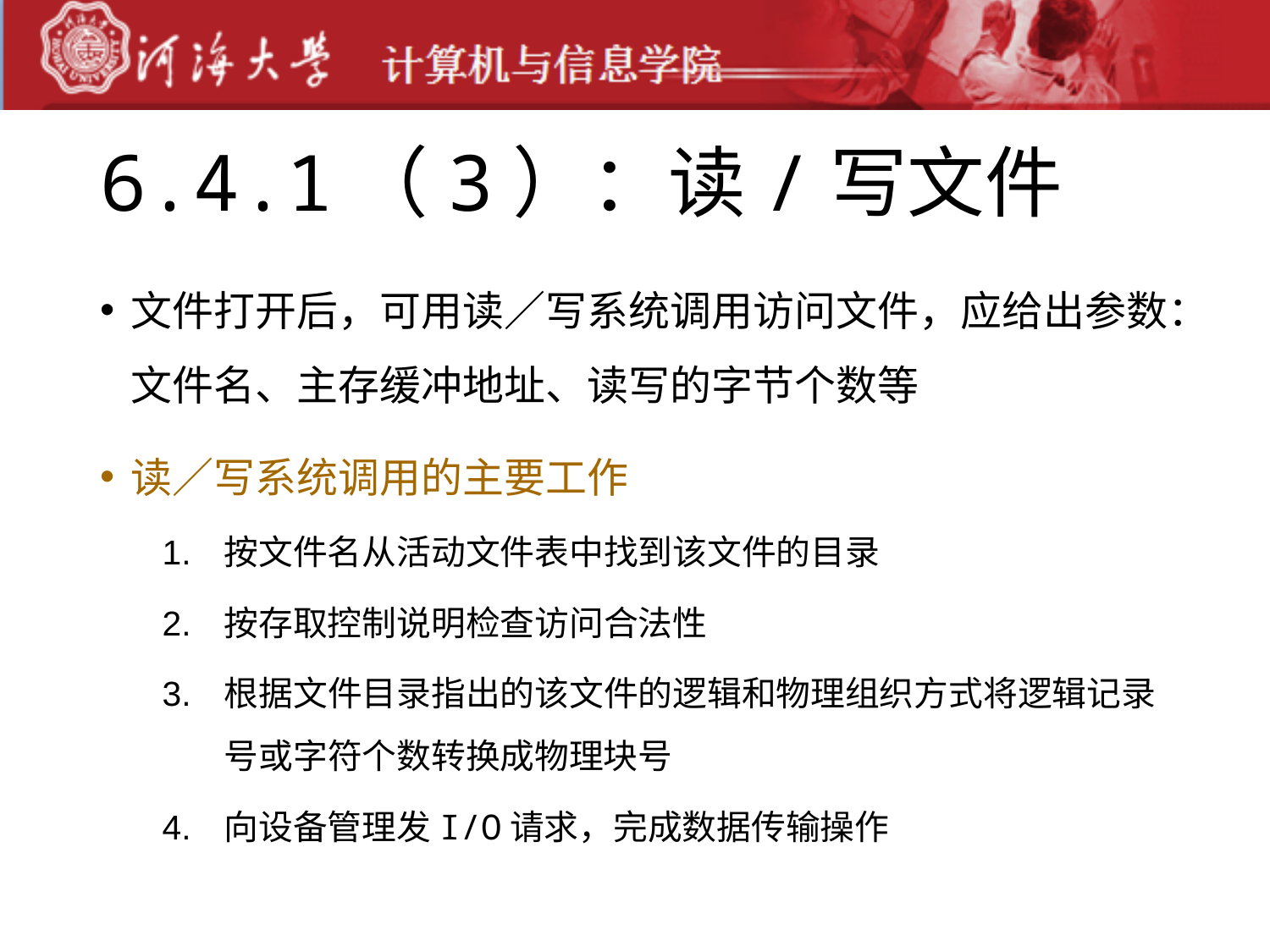

# 6.4.1（3）：读/写文件
文件打开后，可用读／写系统调用访问文件，应给出参数：文件名、主存缓冲地址、读写的字节个数等
读／写系统调用的主要工作
按文件名从活动文件表中找到该文件的目录
按存取控制说明检查访问合法性
根据文件目录指出的该文件的逻辑和物理组织方式将逻辑记录号或字符个数转换成物理块号
向设备管理发I/O请求，完成数据传输操作